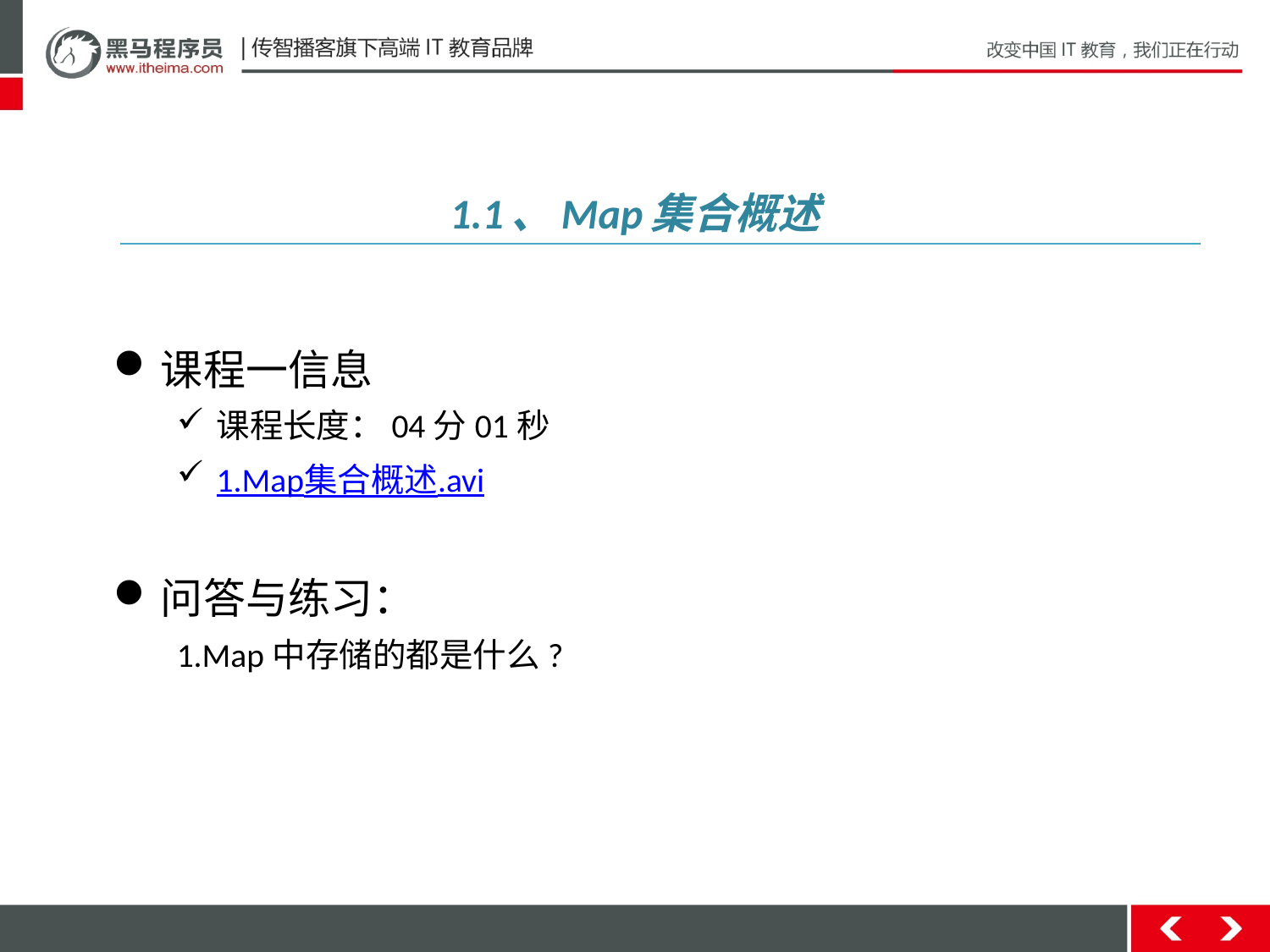

1.1、Map集合概述

课程一信息
课程长度：04分01秒
1.Map集合概述.avi

问答与练习：
1.Map中存储的都是什么?